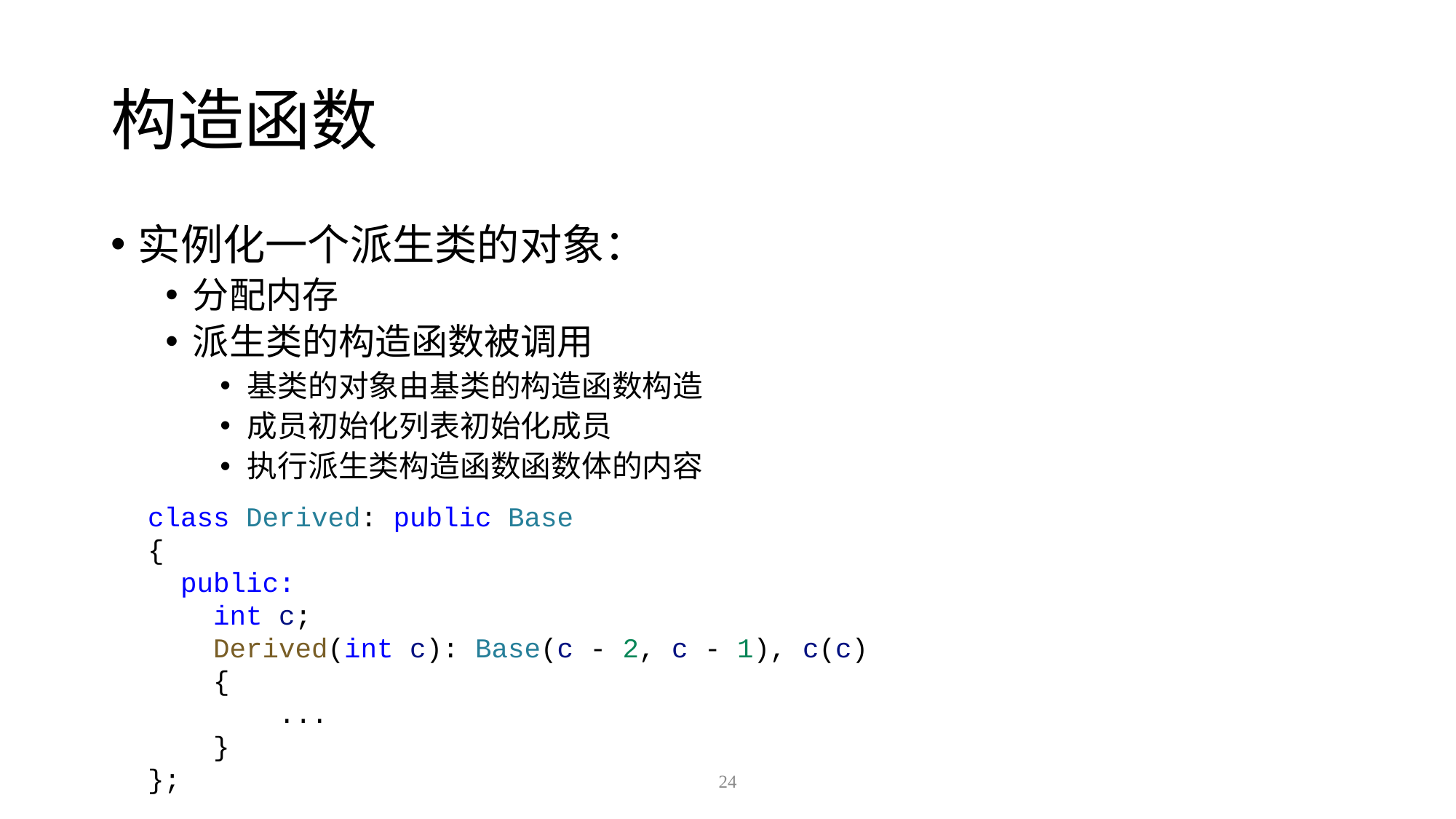

# 构造函数
实例化一个派生类的对象：
分配内存
派生类的构造函数被调用
基类的对象由基类的构造函数构造
成员初始化列表初始化成员
执行派生类构造函数函数体的内容
class Derived: public Base
{
  public:
    int c;
    Derived(int c): Base(c - 2, c - 1), c(c)
    {
        ...
    }
};
24